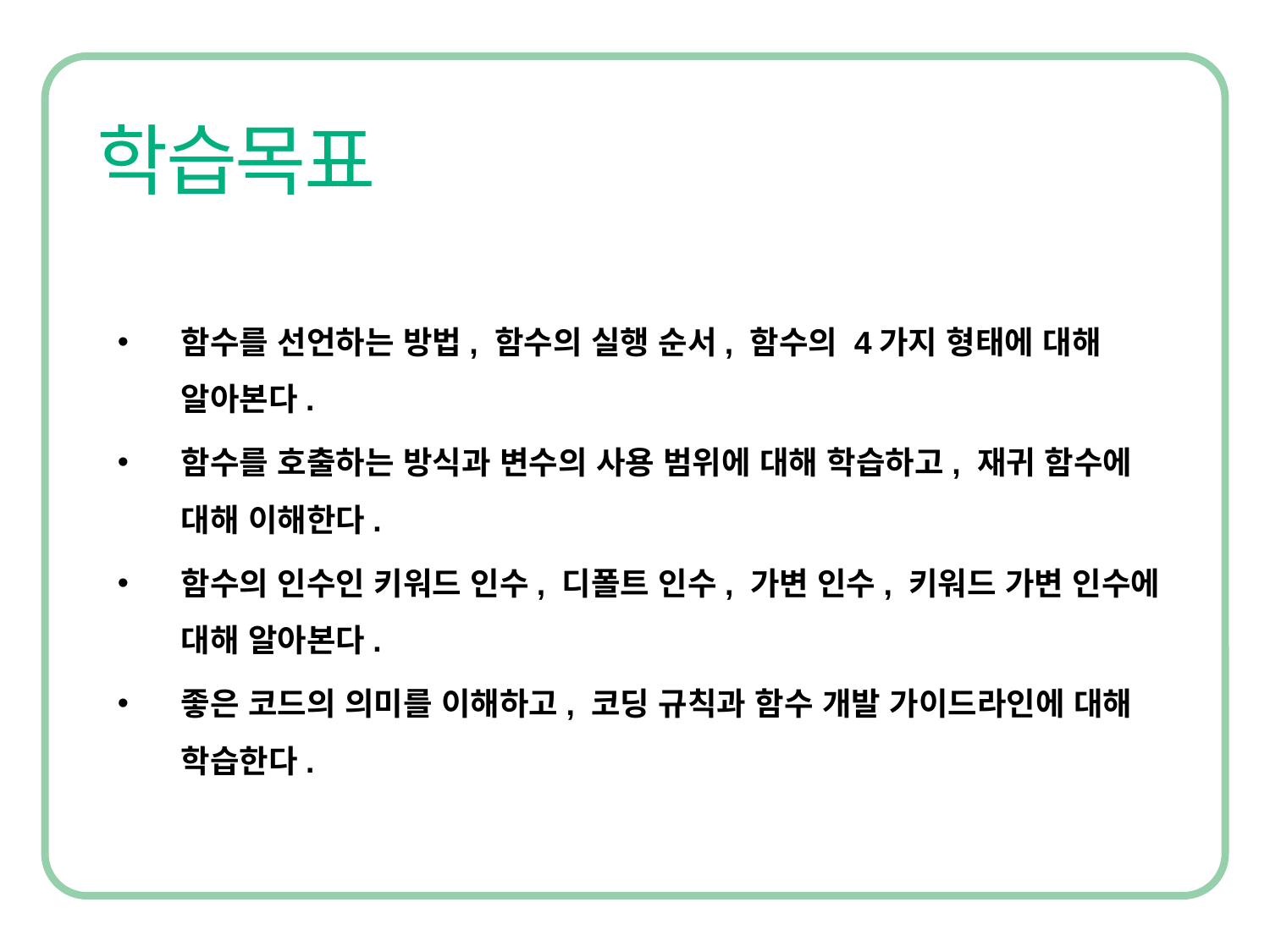

함수를 선언하는 방법, 함수의 실행 순서, 함수의 4가지 형태에 대해 알아본다.
함수를 호출하는 방식과 변수의 사용 범위에 대해 학습하고, 재귀 함수에 대해 이해한다.
함수의 인수인 키워드 인수, 디폴트 인수, 가변 인수, 키워드 가변 인수에 대해 알아본다.
좋은 코드의 의미를 이해하고, 코딩 규칙과 함수 개발 가이드라인에 대해 학습한다.